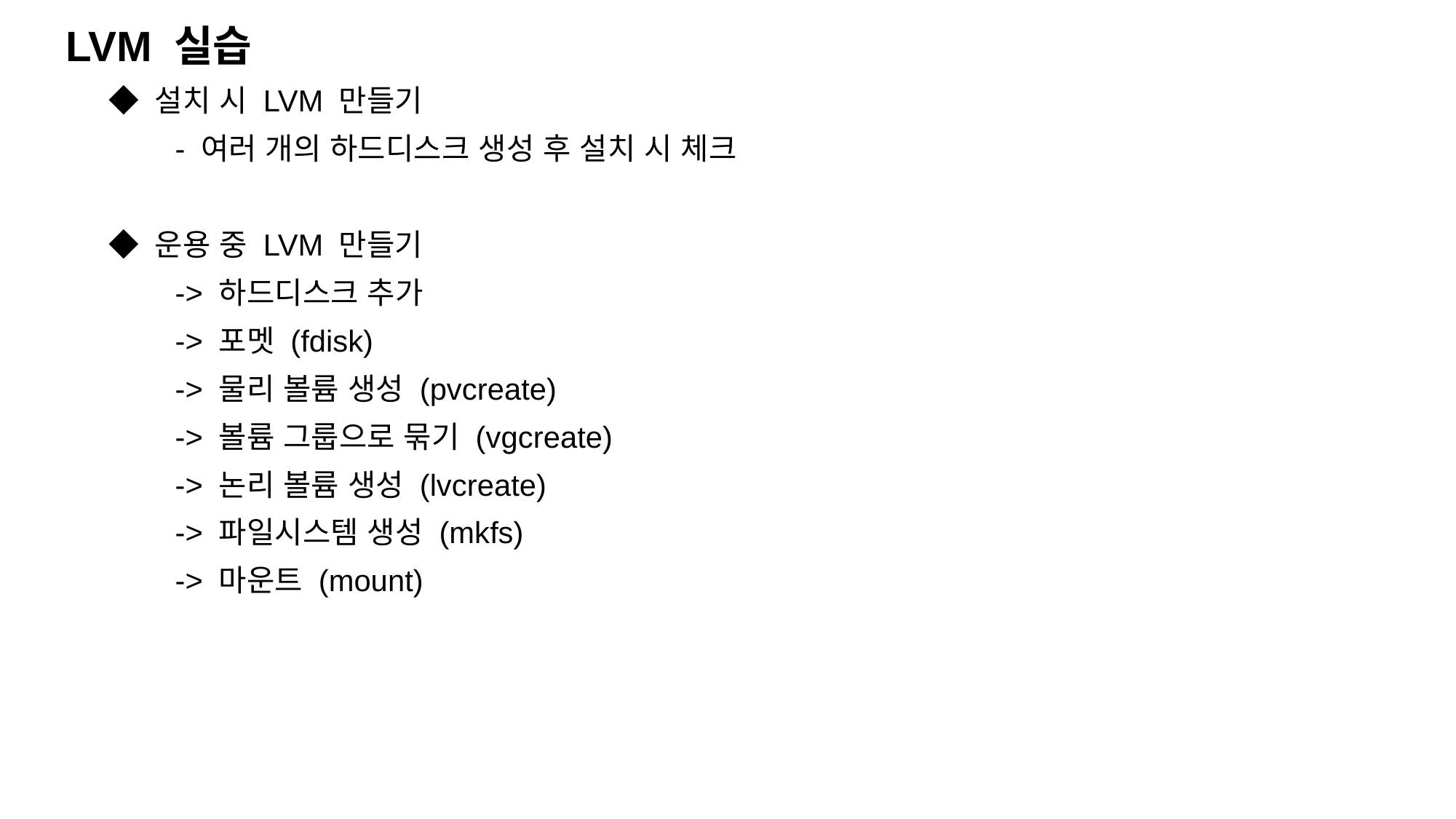

LVM 실습
     ◆ 설치 시 LVM 만들기
	- 여러 개의 하드디스크 생성 후 설치 시 체크

     ◆ 운용 중 LVM 만들기
	-> 하드디스크 추가
	-> 포멧 (fdisk)
	-> 물리 볼륨 생성 (pvcreate)
	-> 볼륨 그룹으로 묶기 (vgcreate)
	-> 논리 볼륨 생성 (lvcreate)
	-> 파일시스템 생성 (mkfs)
	-> 마운트 (mount)